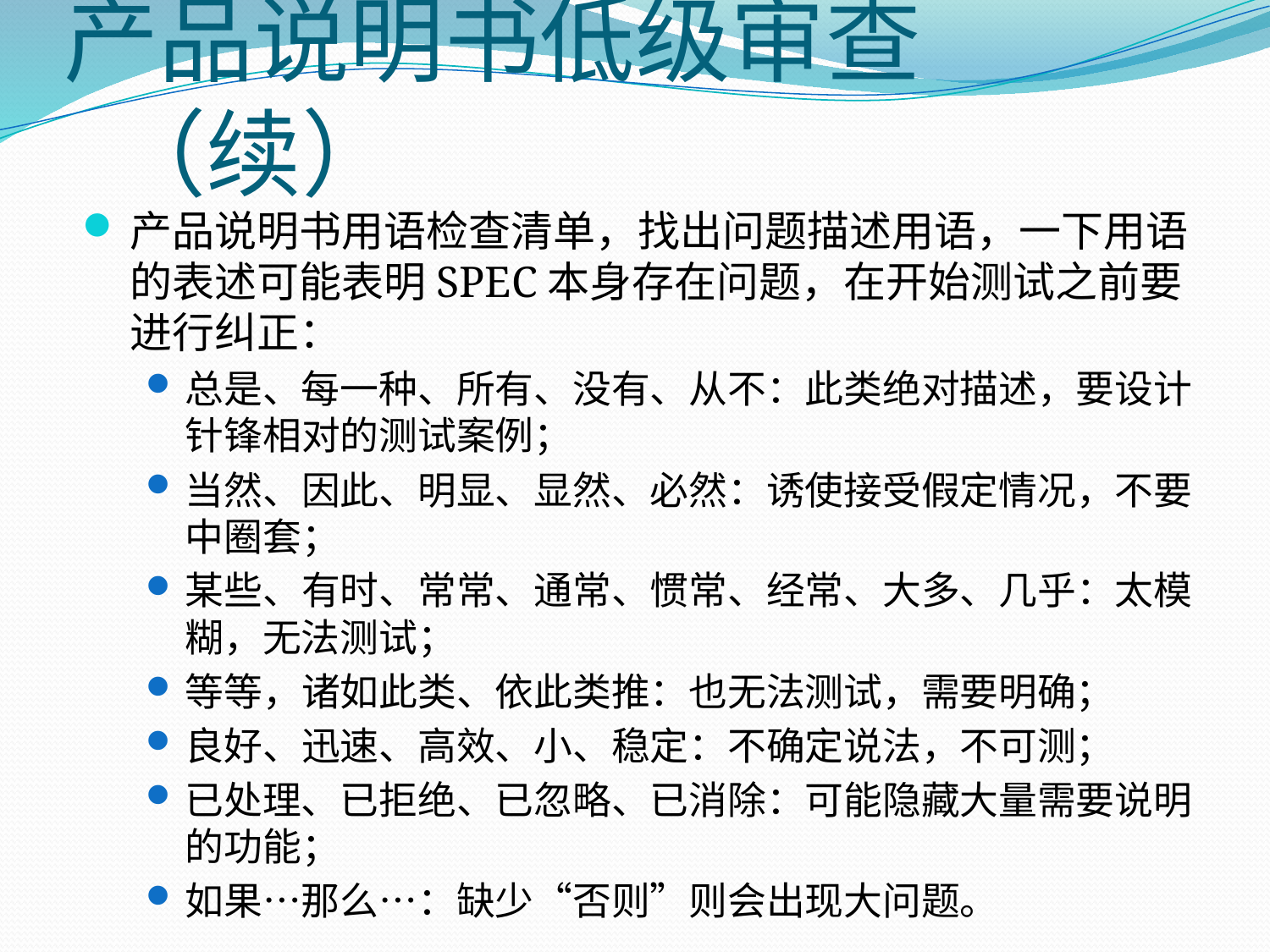

# 产品说明书低级审查（续）
产品说明书用语检查清单，找出问题描述用语，一下用语的表述可能表明SPEC本身存在问题，在开始测试之前要进行纠正：
总是、每一种、所有、没有、从不：此类绝对描述，要设计针锋相对的测试案例；
当然、因此、明显、显然、必然：诱使接受假定情况，不要中圈套；
某些、有时、常常、通常、惯常、经常、大多、几乎：太模糊，无法测试；
等等，诸如此类、依此类推：也无法测试，需要明确；
良好、迅速、高效、小、稳定：不确定说法，不可测；
已处理、已拒绝、已忽略、已消除：可能隐藏大量需要说明的功能；
如果…那么…：缺少“否则”则会出现大问题。